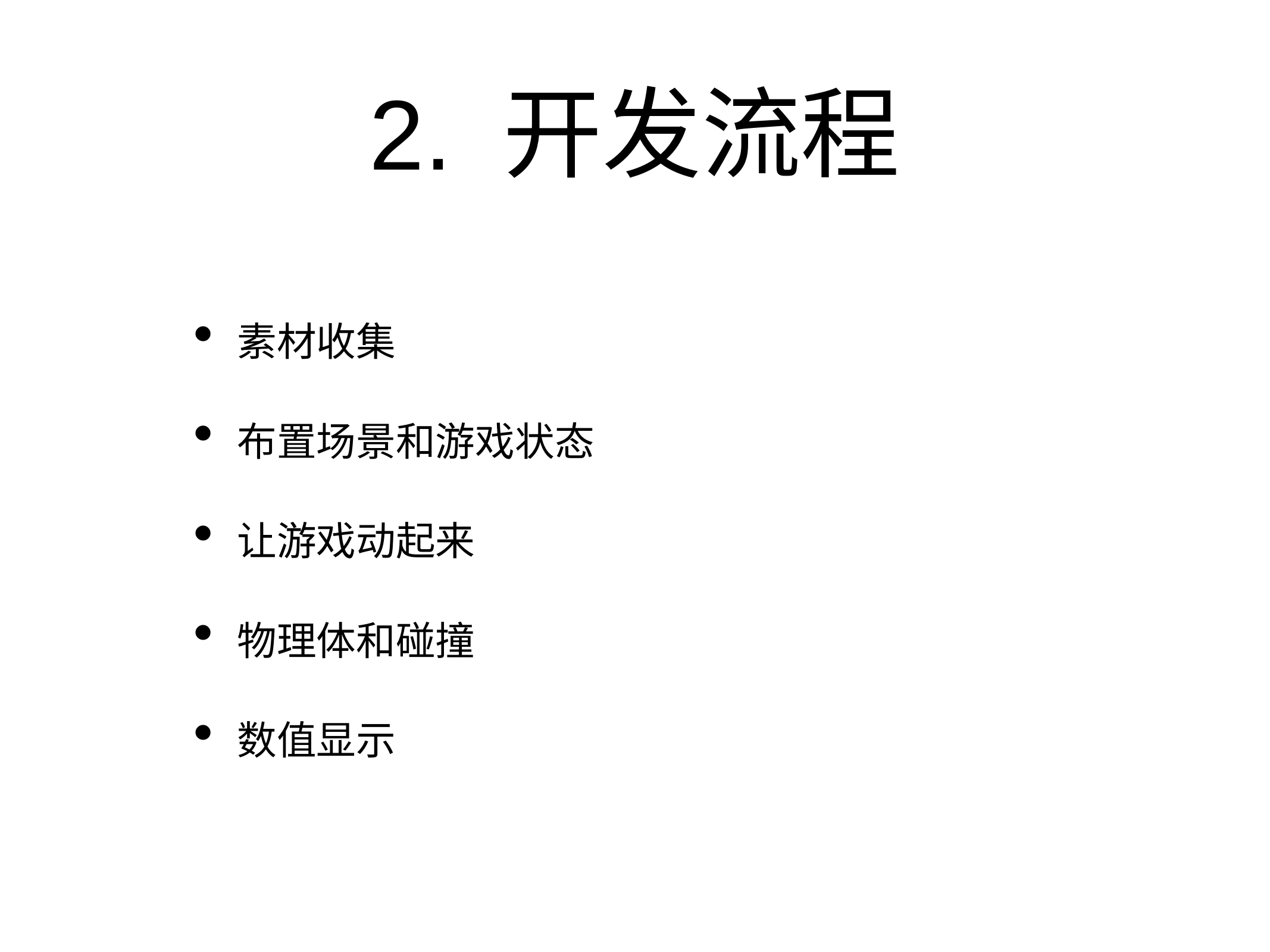

# 2. 开发流程
素材收集
布置场景和游戏状态
让游戏动起来
物理体和碰撞
数值显示